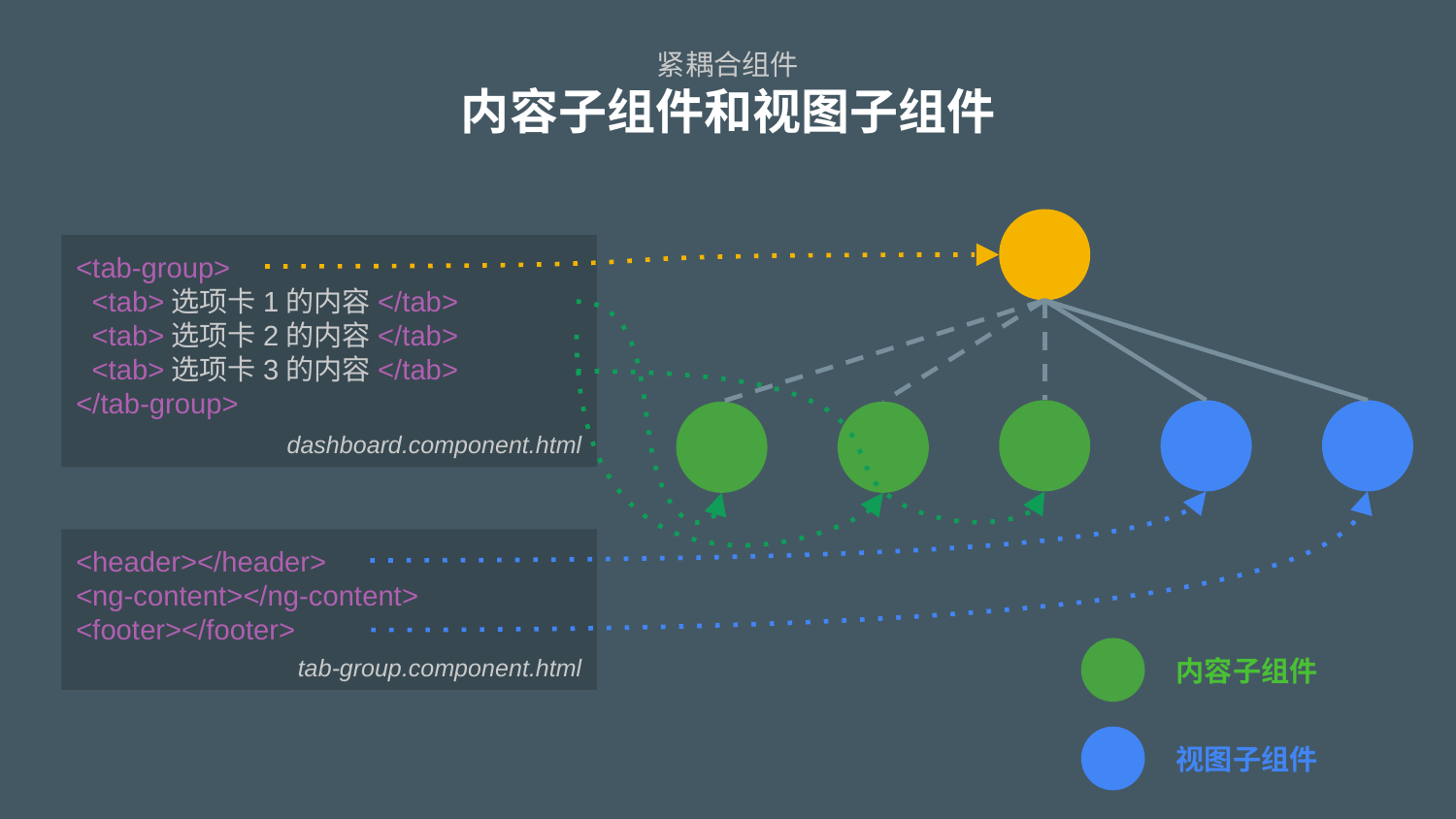

# 紧耦合组件 内容子组件和视图子组件

<tab-group>
  <tab>选项卡1的内容</tab>
  <tab>选项卡2的内容</tab>
  <tab>选项卡3的内容</tab>
</tab-group>

dashboard.component.html
<header></header>
<ng-content></ng-content>
<footer></footer>

内容子组件

tab-group.component.html

视图子组件